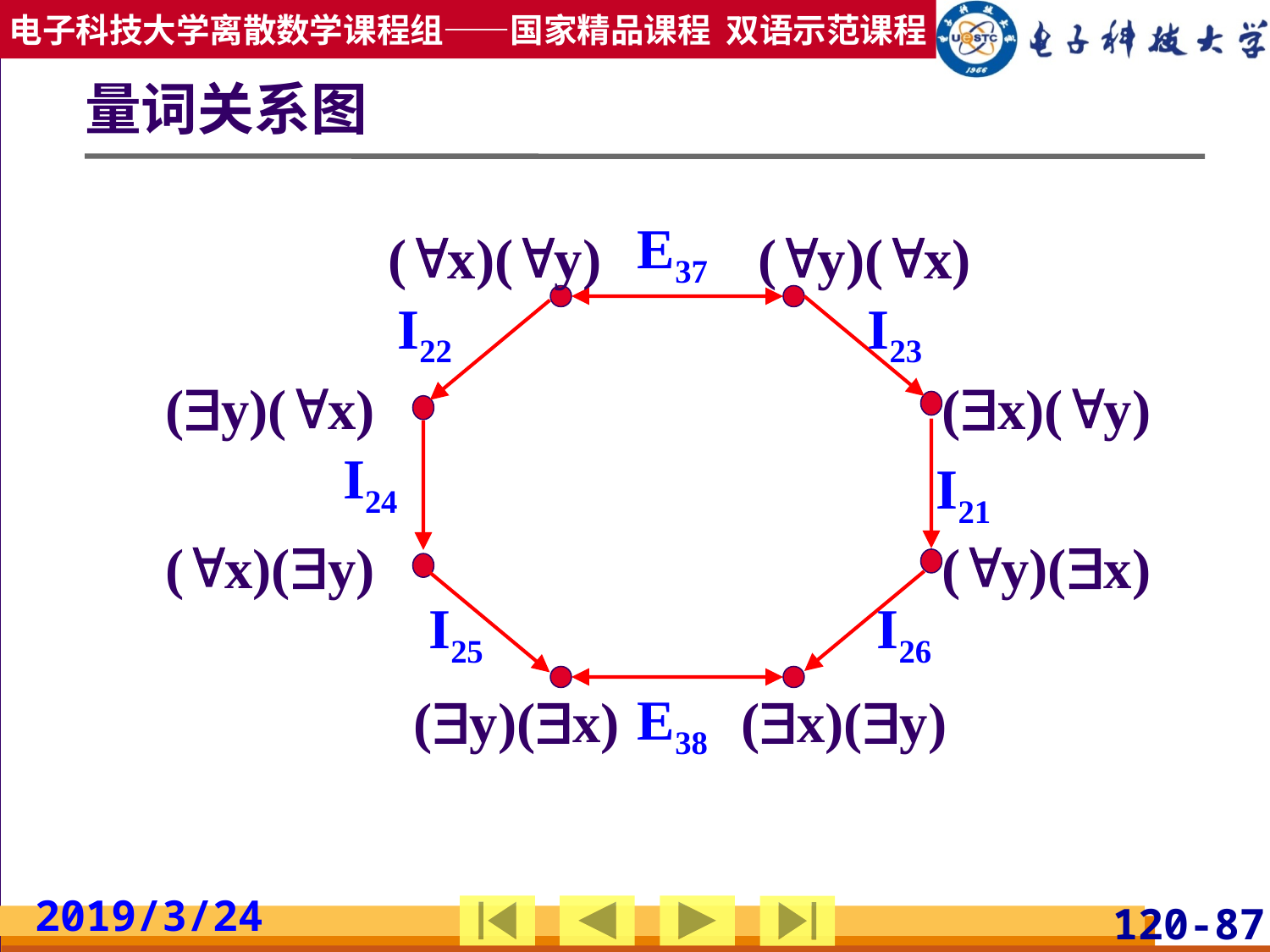

# 量词关系图
E37
(∀x)(∀y)
(∀y)(∀x)

I22
I23

(∃y)(∀x)
(∃x)(∀y)

I24
I21
(∀x)(∃y)
(∀y)(∃x)

I25
I26
E38

(∃y)(∃x)
(∃x)(∃y)
2019/3/24